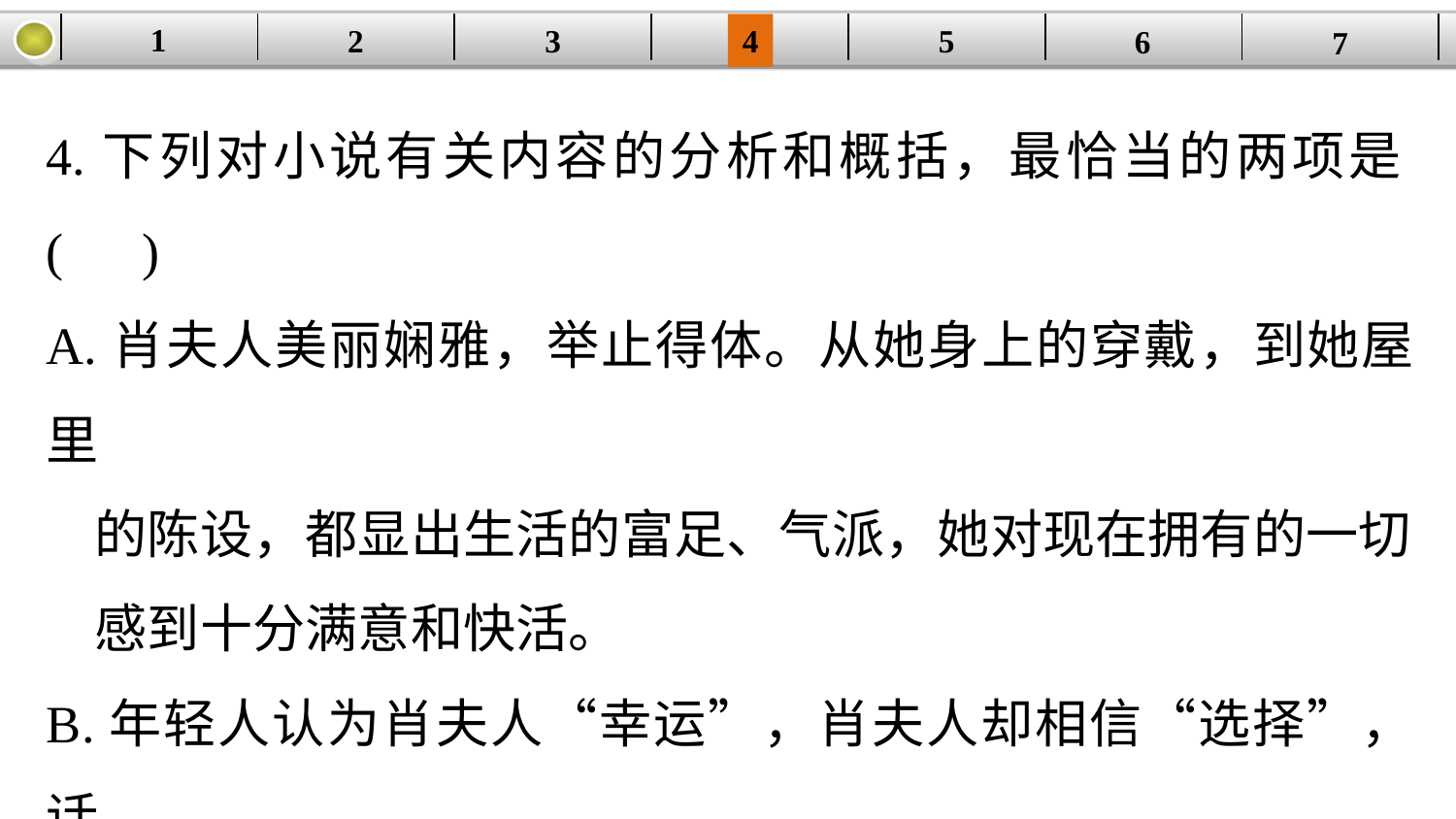

1
5
3
2
|  |  |  |  |  |  |  |
| --- | --- | --- | --- | --- | --- | --- |
4
6
7

4.下列对小说有关内容的分析和概括，最恰当的两项是(　)
A.肖夫人美丽娴雅，举止得体。从她身上的穿戴，到她屋里
   的陈设，都显出生活的富足、气派，她对现在拥有的一切
   感到十分满意和快活。
B.年轻人认为肖夫人“幸运”，肖夫人却相信“选择”，话
   不投机，谈话气氛也不够和谐，但年轻人并没有多说什么，
   表现出他的礼貌和艺术气质。